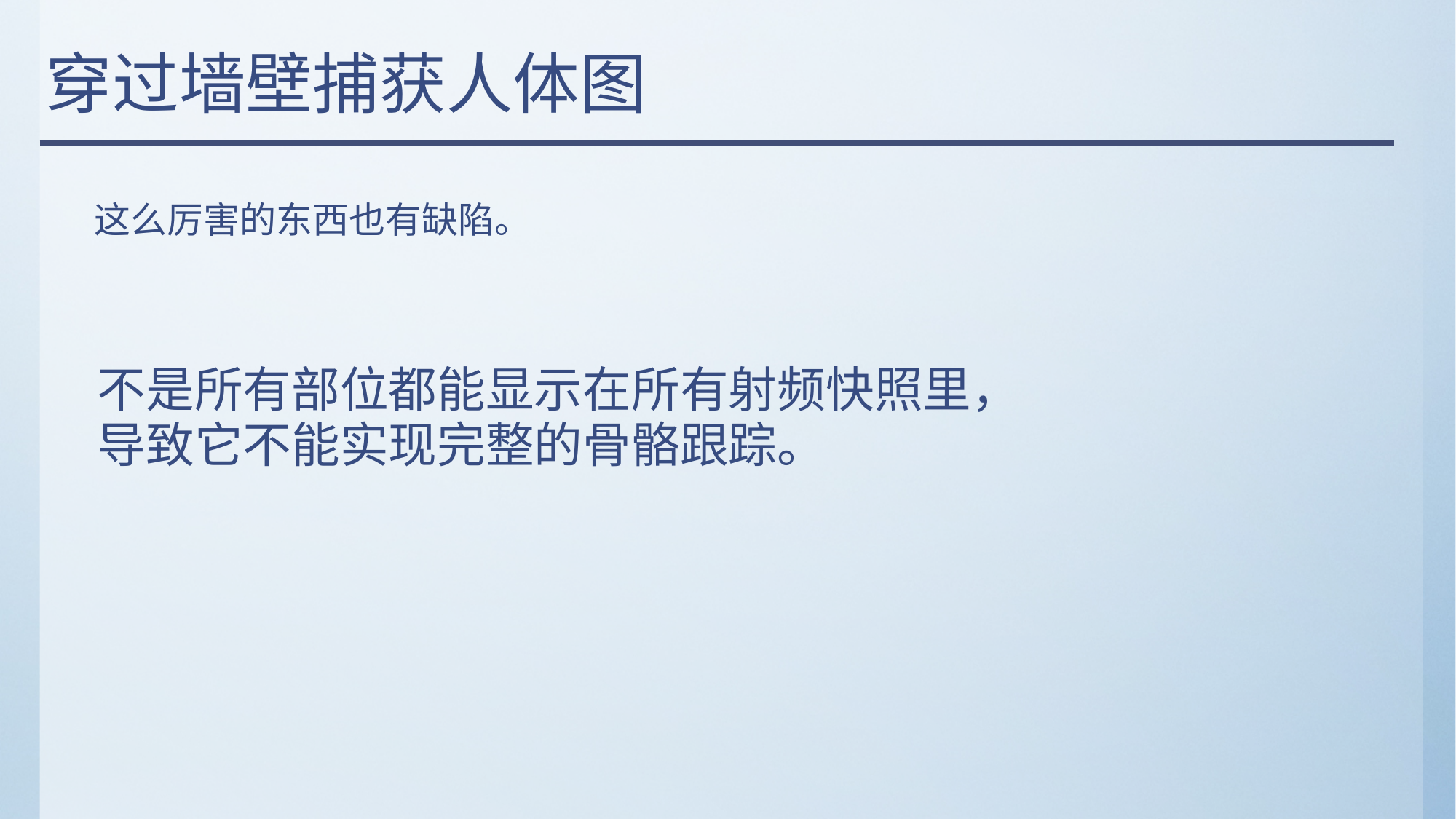

# 穿过墙壁捕获人体图
这么厉害的东西也有缺陷。
不是所有部位都能显示在所有射频快照里，
导致它不能实现完整的骨骼跟踪。